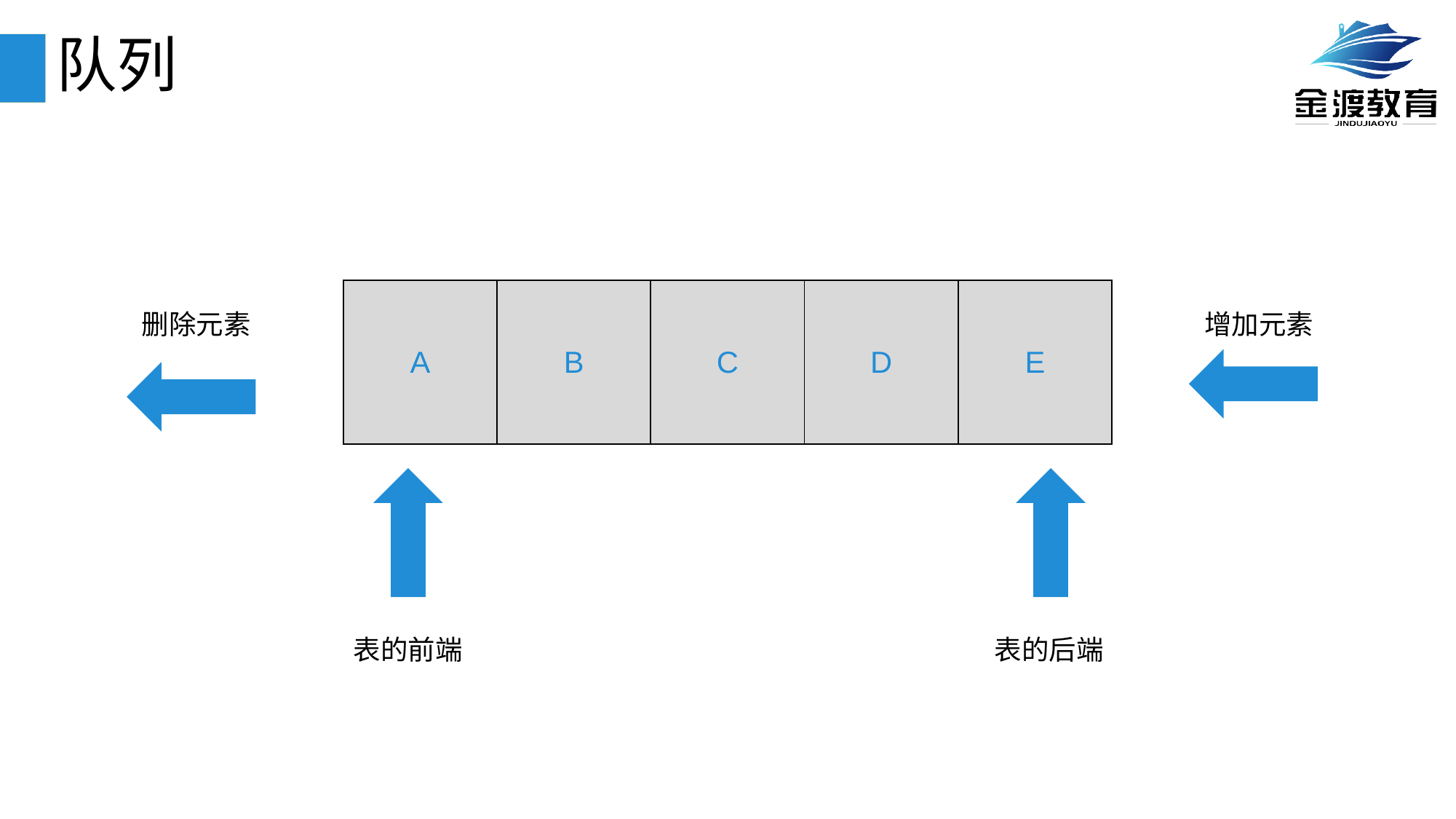

# 队列
| A | B | C | D | E |
| --- | --- | --- | --- | --- |
删除元素
增加元素

表的前端
表的后端